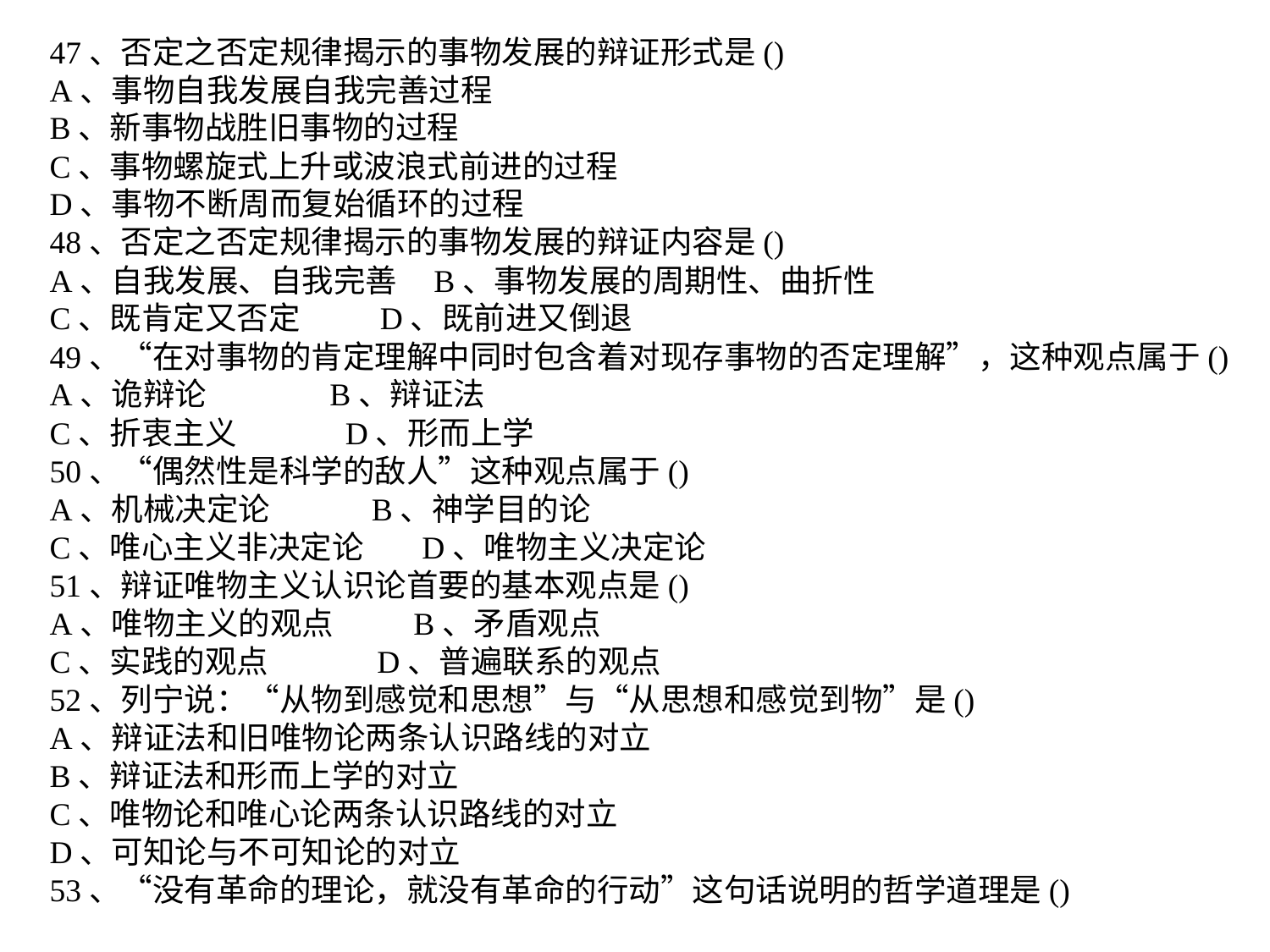

47、否定之否定规律揭示的事物发展的辩证形式是()
A、事物自我发展自我完善过程
B、新事物战胜旧事物的过程
C、事物螺旋式上升或波浪式前进的过程
D、事物不断周而复始循环的过程
48、否定之否定规律揭示的事物发展的辩证内容是()
A、自我发展、自我完善    B、事物发展的周期性、曲折性
C、既肯定又否定          D、既前进又倒退
49、“在对事物的肯定理解中同时包含着对现存事物的否定理解”，这种观点属于()
A、诡辩论                B、辩证法
C、折衷主义              D、形而上学
50、“偶然性是科学的敌人”这种观点属于()
A、机械决定论             B、神学目的论
C、唯心主义非决定论       D、唯物主义决定论
51、辩证唯物主义认识论首要的基本观点是()
A、唯物主义的观点          B、矛盾观点
C、实践的观点              D、普遍联系的观点
52、列宁说：“从物到感觉和思想”与“从思想和感觉到物”是()
A、辩证法和旧唯物论两条认识路线的对立
B、辩证法和形而上学的对立
C、唯物论和唯心论两条认识路线的对立
D、可知论与不可知论的对立
53、“没有革命的理论，就没有革命的行动”这句话说明的哲学道理是()